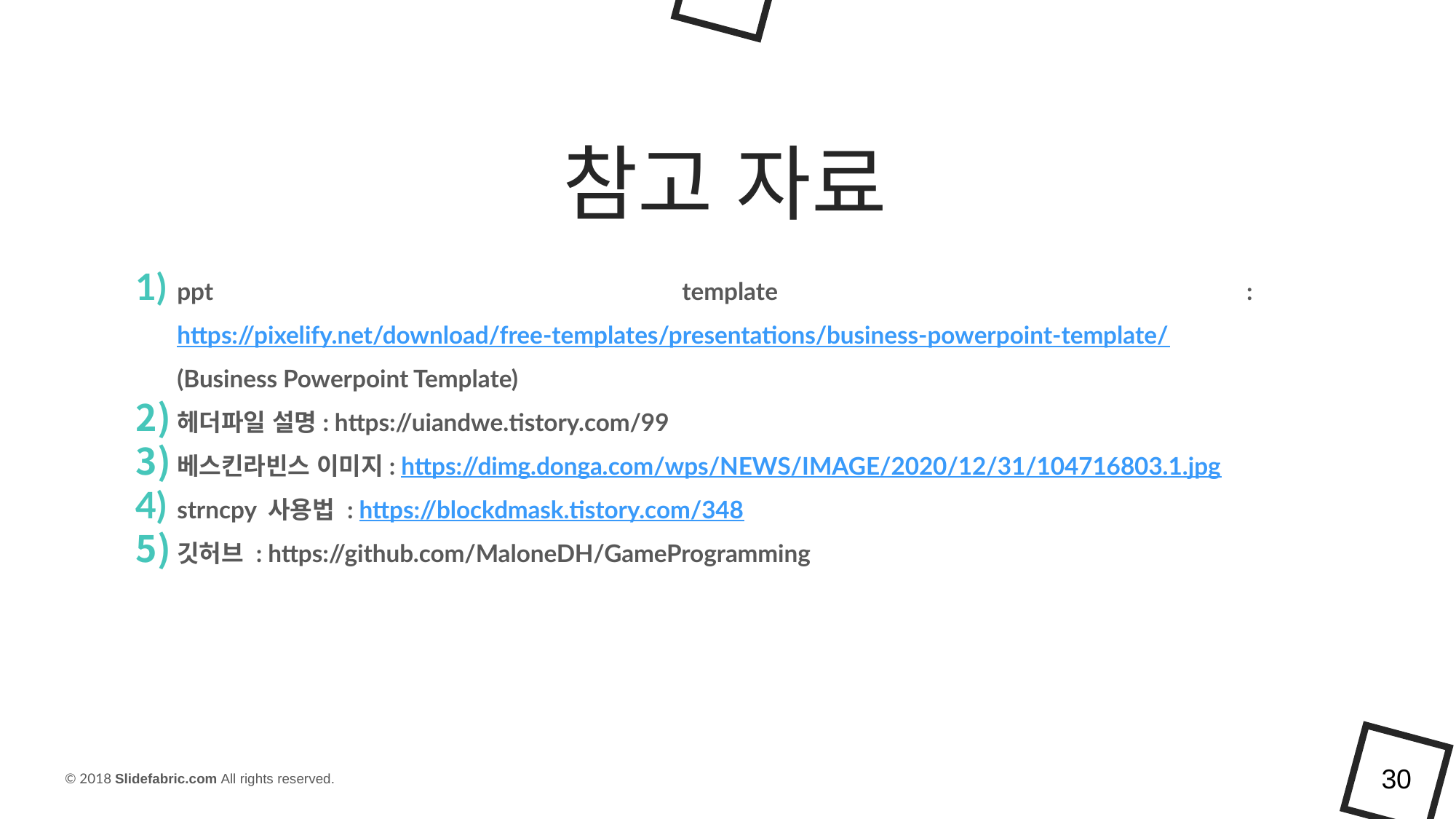

참고 자료
ppt template : https://pixelify.net/download/free-templates/presentations/business-powerpoint-template/ (Business Powerpoint Template)
헤더파일 설명: https://uiandwe.tistory.com/99
베스킨라빈스 이미지: https://dimg.donga.com/wps/NEWS/IMAGE/2020/12/31/104716803.1.jpg
strncpy 사용법 : https://blockdmask.tistory.com/348
깃허브 : https://github.com/MaloneDH/GameProgramming